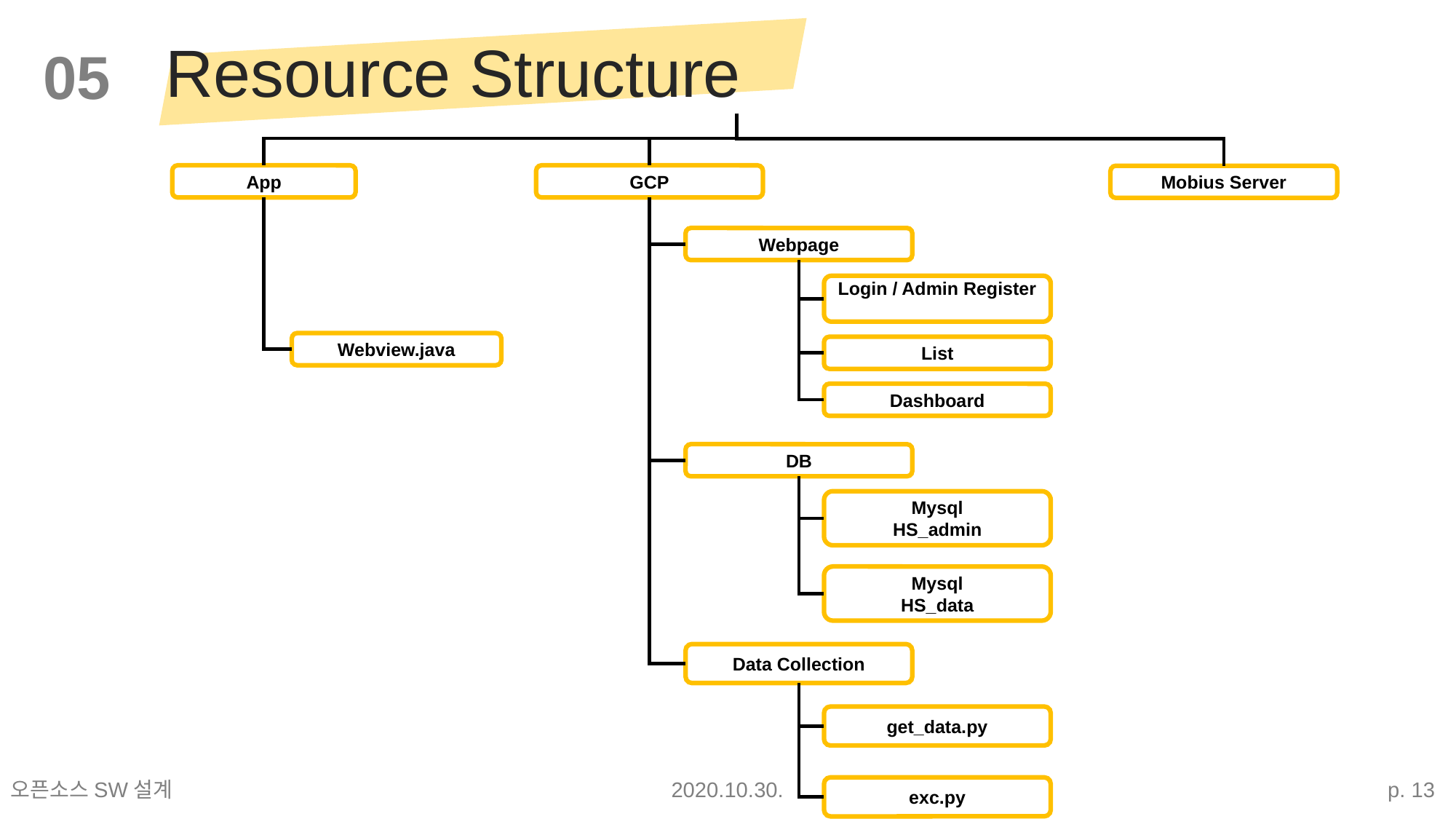

Resource Structure
05

App
GCP
Mobius Server
Webpage
Login / Admin Register
Webview.java
List
Dashboard
DB
Mysql
HS_admin
Mysql
HS_data
Data Collection
get_data.py
오픈소스SW설계
2020.10.30.
p. 13
exc.py